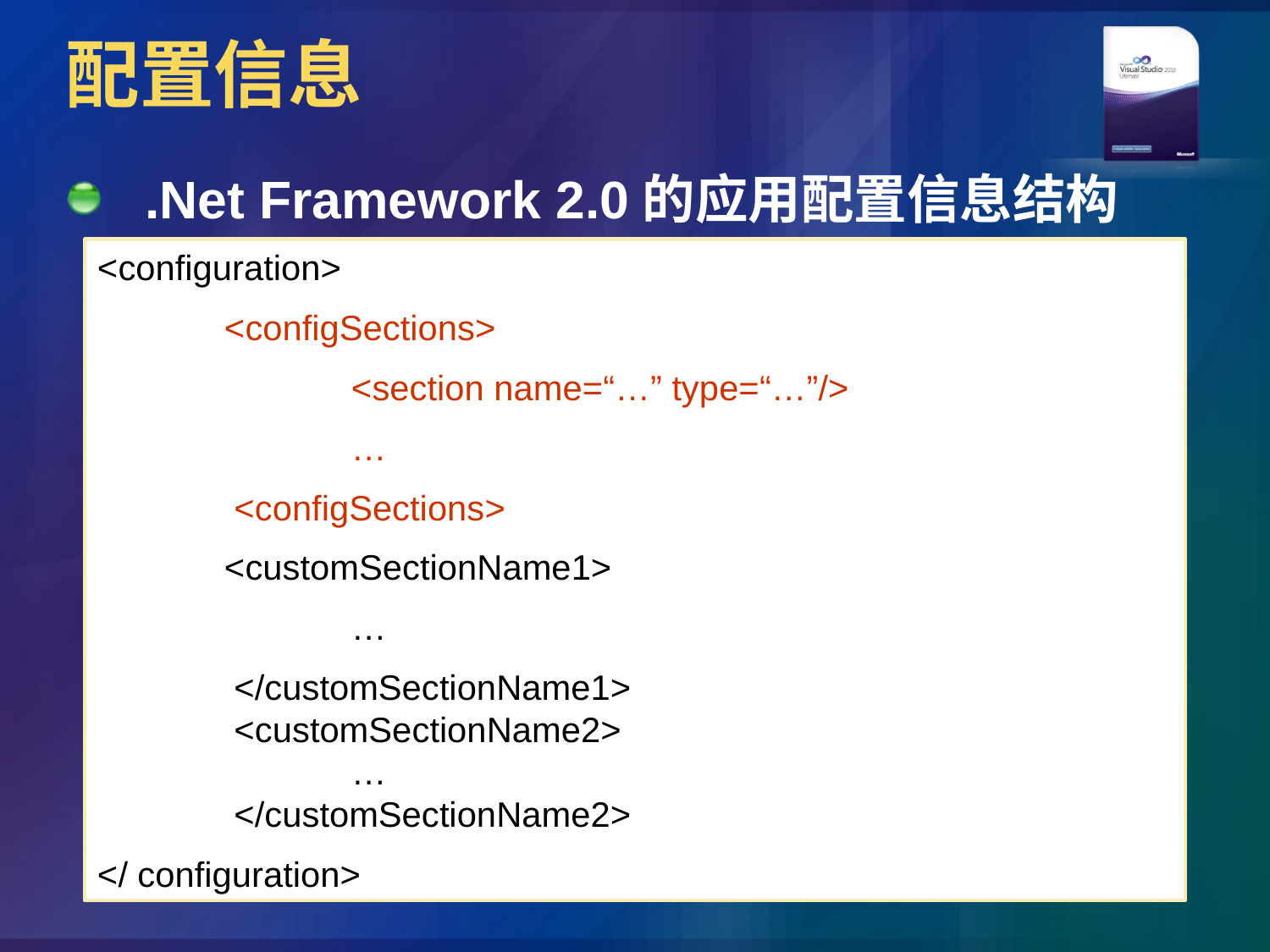

# 配置信息
.Net Framework 2.0的应用配置信息结构
<configuration>
	<configSections>
		<section name=“…” type=“…”/>
		…
	 <configSections>
	<customSectionName1>
		…
	 </customSectionName1>
	 <customSectionName2>
		…
	 </customSectionName2>
</ configuration>